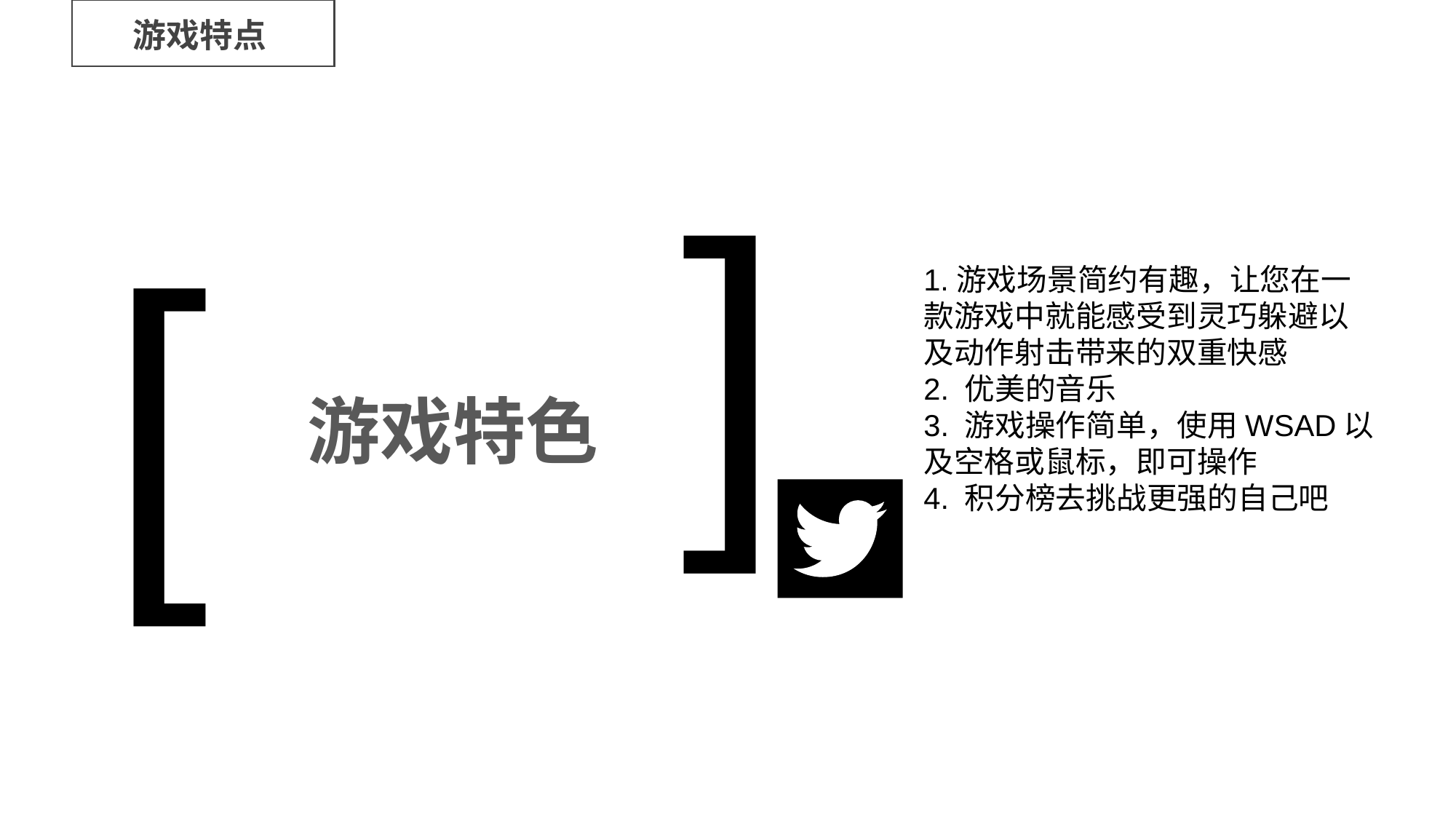

游戏特点
[
[
1.游戏场景简约有趣，让您在一款游戏中就能感受到灵巧躲避以及动作射击带来的双重快感
2. 优美的音乐
3. 游戏操作简单，使用WSAD以及空格或鼠标，即可操作
4. 积分榜去挑战更强的自己吧
游戏特色